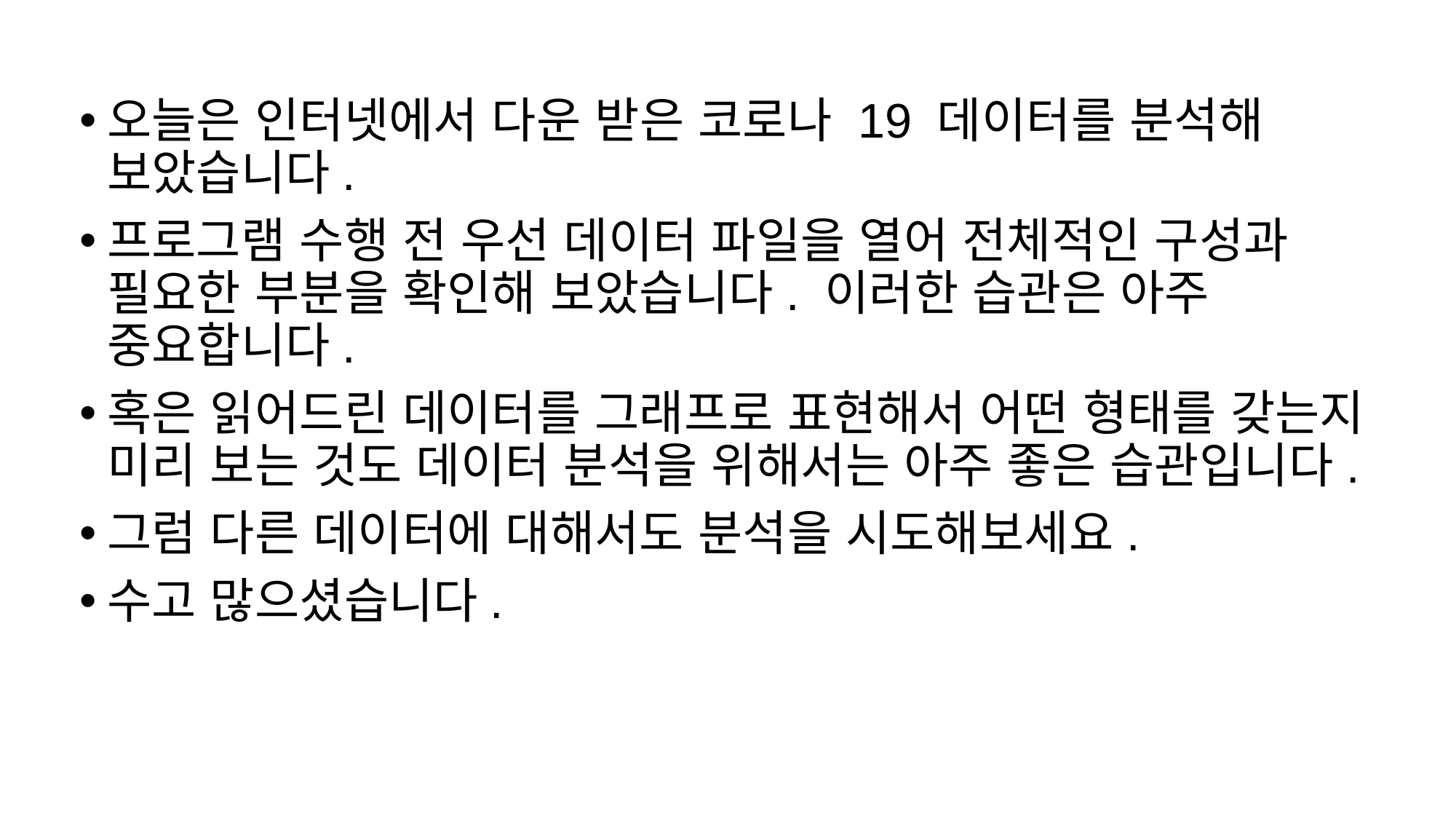

오늘은 인터넷에서 다운 받은 코로나 19 데이터를 분석해 보았습니다.
프로그램 수행 전 우선 데이터 파일을 열어 전체적인 구성과 필요한 부분을 확인해 보았습니다. 이러한 습관은 아주 중요합니다.
혹은 읽어드린 데이터를 그래프로 표현해서 어떤 형태를 갖는지 미리 보는 것도 데이터 분석을 위해서는 아주 좋은 습관입니다.
그럼 다른 데이터에 대해서도 분석을 시도해보세요.
수고 많으셨습니다.